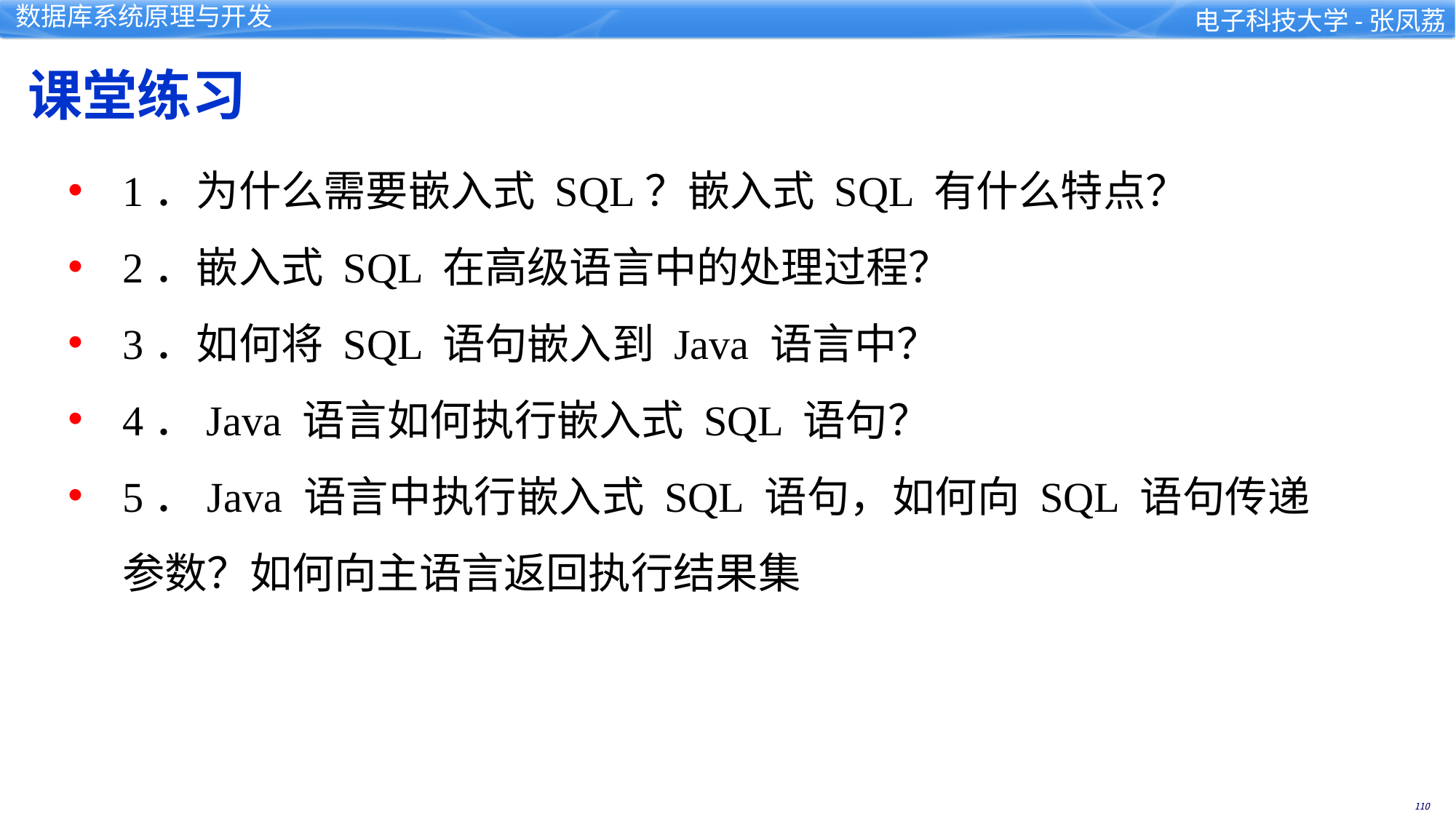

课堂练习
1．为什么需要嵌入式 SQL？嵌入式 SQL 有什么特点？
2．嵌入式 SQL 在高级语言中的处理过程？
3．如何将 SQL 语句嵌入到 Java 语言中？
4．Java 语言如何执行嵌入式 SQL 语句？
5．Java 语言中执行嵌入式 SQL 语句，如何向 SQL 语句传递参数？如何向主语言返回执行结果集